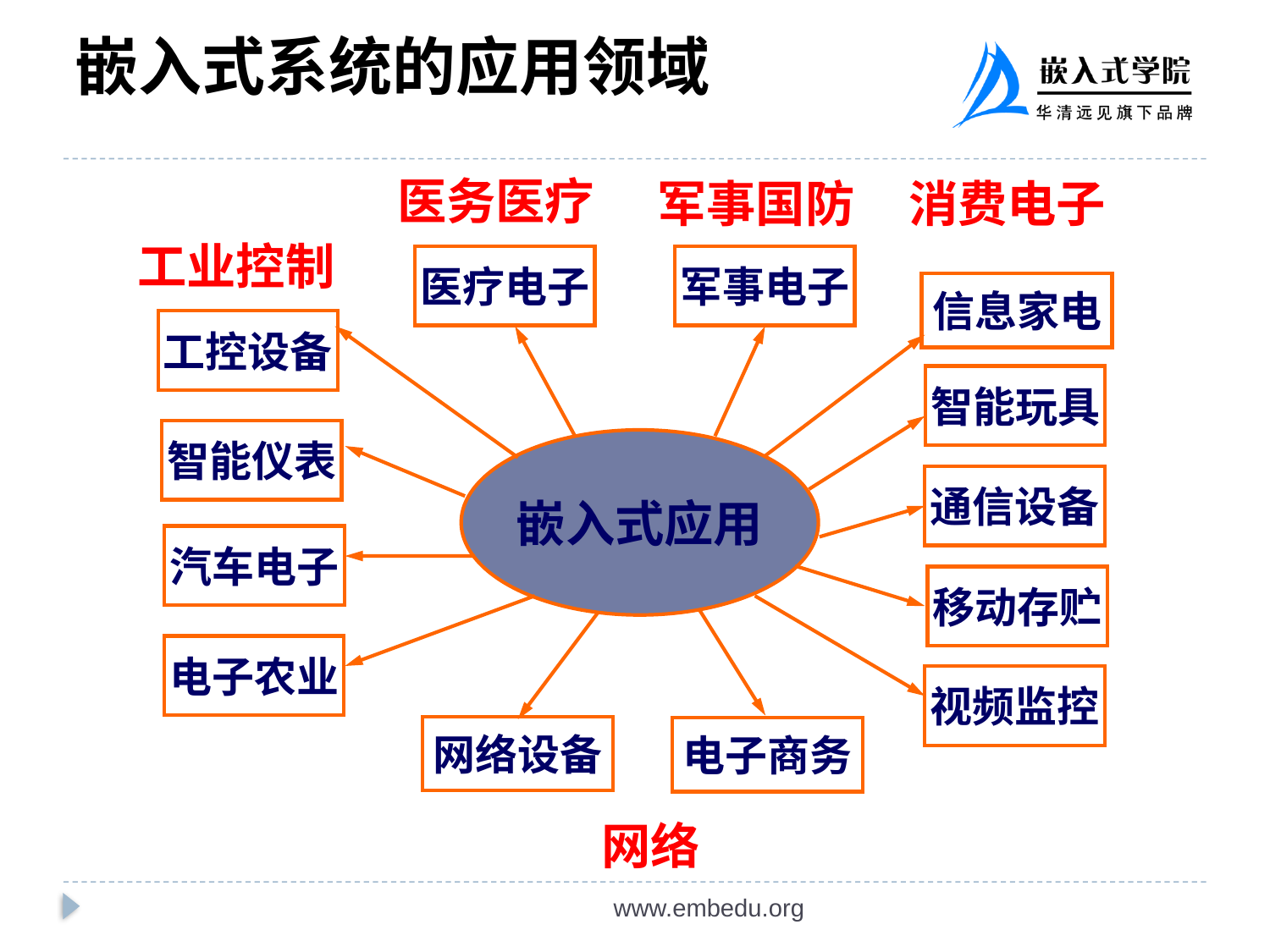

# 嵌入式系统的应用领域
医务医疗
军事国防
消费电子
工业控制
医疗电子
军事电子
信息家电
工控设备

智能玩具

智能仪表
嵌入式应用

通信设备

汽车电子

移动存贮

电子农业
视频监控
网络设备
电子商务
网络
www.embedu.org